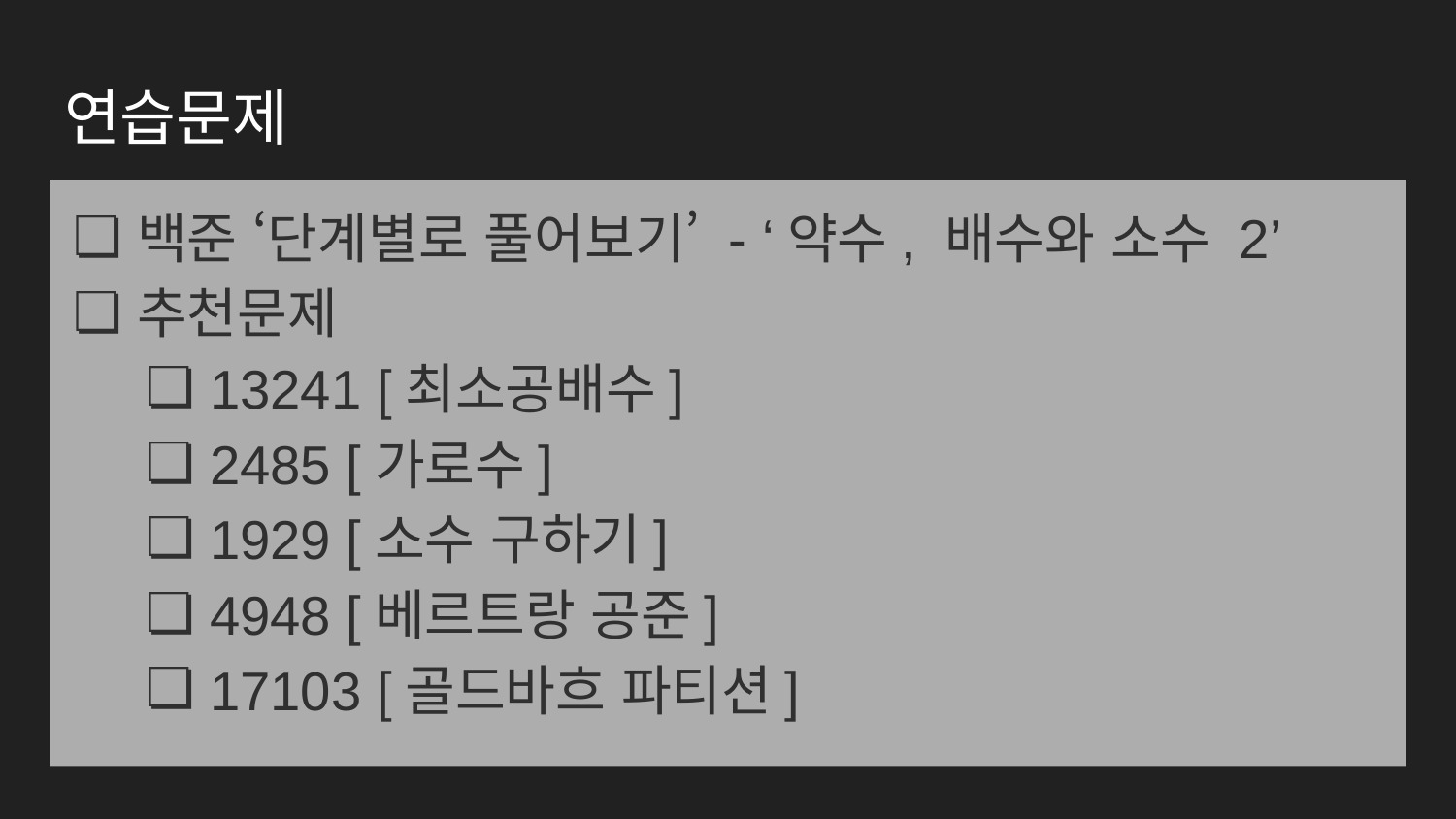

# 연습문제
백준 ‘단계별로 풀어보기’ - ‘약수, 배수와 소수 2’
추천문제
13241 [최소공배수]
2485 [가로수]
1929 [소수 구하기]
4948 [베르트랑 공준]
17103 [골드바흐 파티션]